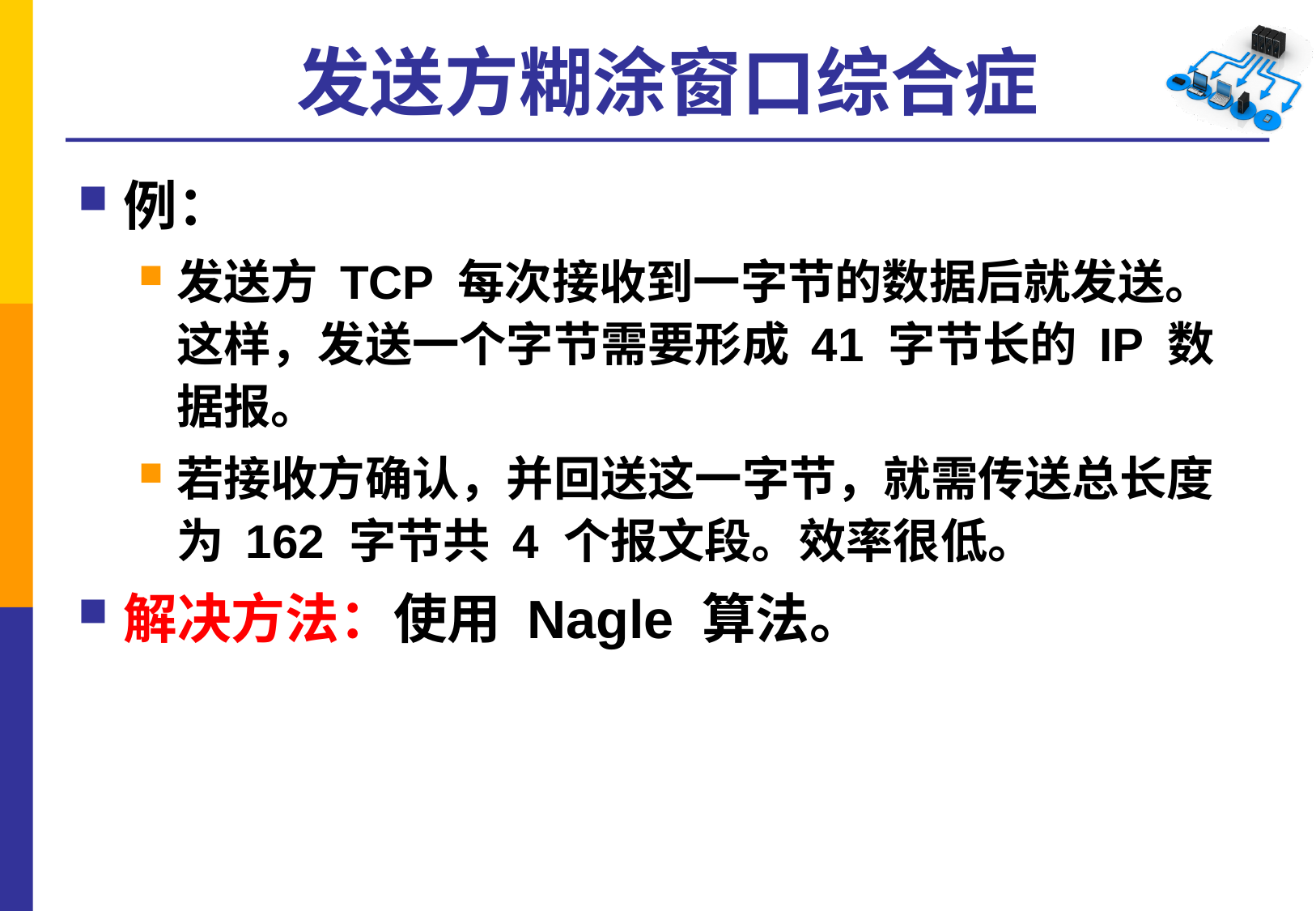

# 发送方糊涂窗口综合症
例：
发送方 TCP 每次接收到一字节的数据后就发送。这样，发送一个字节需要形成 41 字节长的 IP 数据报。
若接收方确认，并回送这一字节，就需传送总长度为 162 字节共 4 个报文段。效率很低。
解决方法：使用 Nagle 算法。